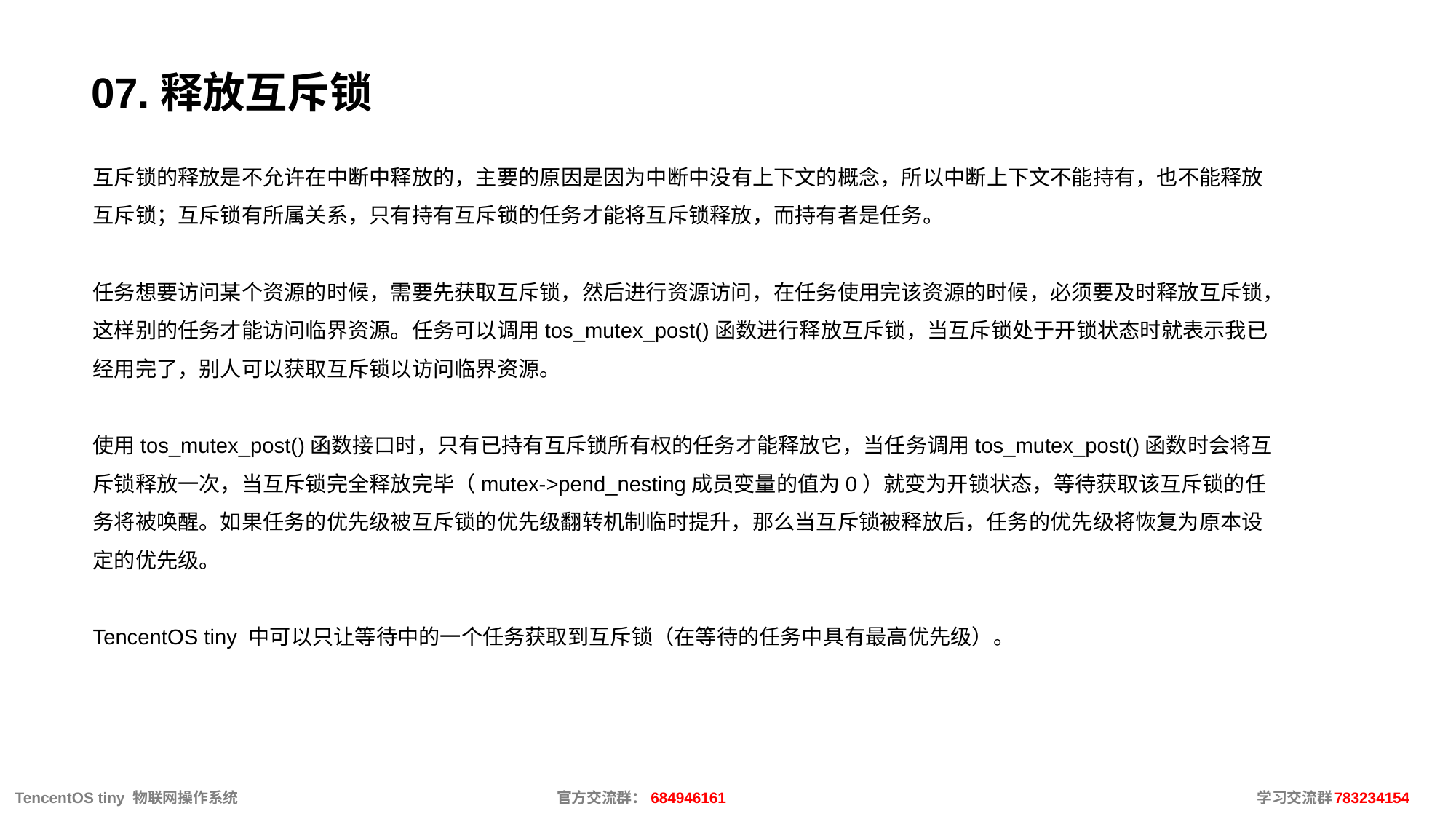

# 07.释放互斥锁
互斥锁的释放是不允许在中断中释放的，主要的原因是因为中断中没有上下文的概念，所以中断上下文不能持有，也不能释放互斥锁；互斥锁有所属关系，只有持有互斥锁的任务才能将互斥锁释放，而持有者是任务。

任务想要访问某个资源的时候，需要先获取互斥锁，然后进行资源访问，在任务使用完该资源的时候，必须要及时释放互斥锁，这样别的任务才能访问临界资源。任务可以调用tos_mutex_post()函数进行释放互斥锁，当互斥锁处于开锁状态时就表示我已经用完了，别人可以获取互斥锁以访问临界资源。

使用tos_mutex_post()函数接口时，只有已持有互斥锁所有权的任务才能释放它，当任务调用tos_mutex_post()函数时会将互斥锁释放一次，当互斥锁完全释放完毕（mutex->pend_nesting成员变量的值为0）就变为开锁状态，等待获取该互斥锁的任务将被唤醒。如果任务的优先级被互斥锁的优先级翻转机制临时提升，那么当互斥锁被释放后，任务的优先级将恢复为原本设定的优先级。

TencentOS tiny 中可以只让等待中的一个任务获取到互斥锁（在等待的任务中具有最高优先级）。

 TencentOS tiny 物联网操作系统			官方交流群：684946161					          学习交流群：783234154